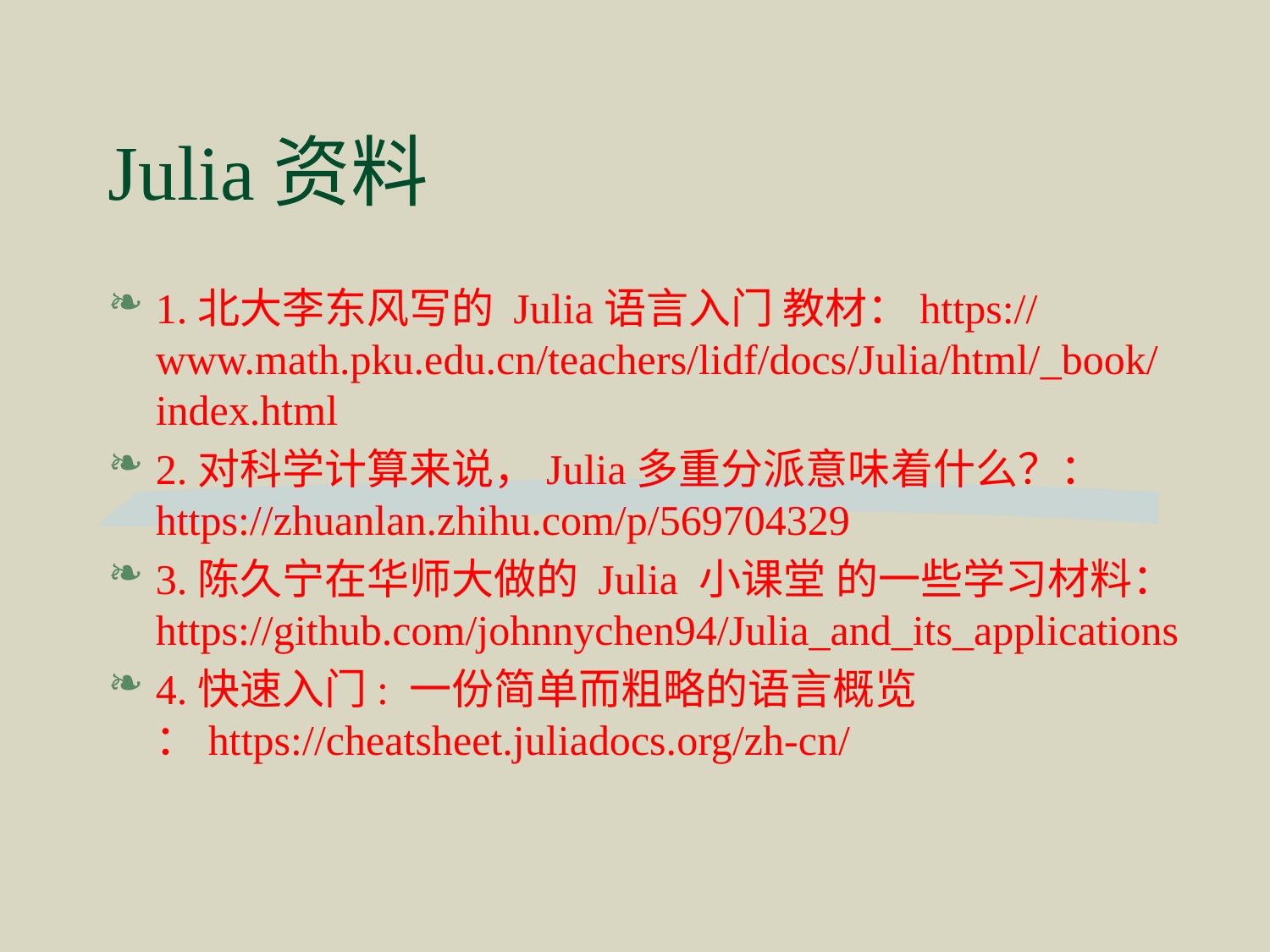

# Julia资料
1.北大李东风写的 Julia语言入门 教材：https://www.math.pku.edu.cn/teachers/lidf/docs/Julia/html/_book/index.html
2.对科学计算来说，Julia多重分派意味着什么？：https://zhuanlan.zhihu.com/p/569704329
3.陈久宁在华师大做的 Julia 小课堂 的一些学习材料：https://github.com/johnnychen94/Julia_and_its_applications
4.快速入门: 一份简单而粗略的语言概览 ：https://cheatsheet.juliadocs.org/zh-cn/